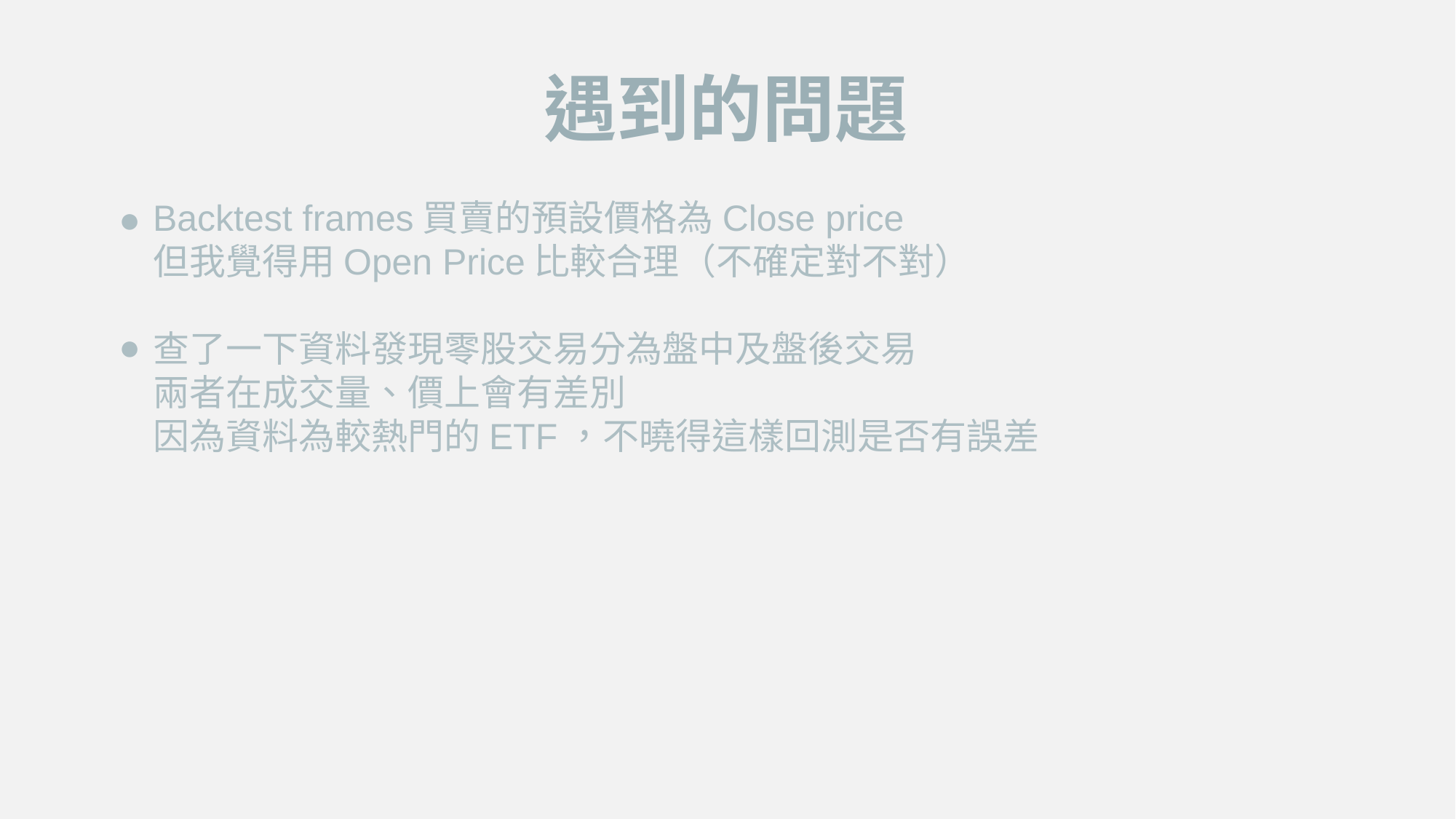

遇到的問題
Backtest frames買賣的預設價格為Close price
但我覺得用Open Price比較合理（不確定對不對）
查了一下資料發現零股交易分為盤中及盤後交易
兩者在成交量、價上會有差別
因為資料為較熱門的ETF，不曉得這樣回測是否有誤差